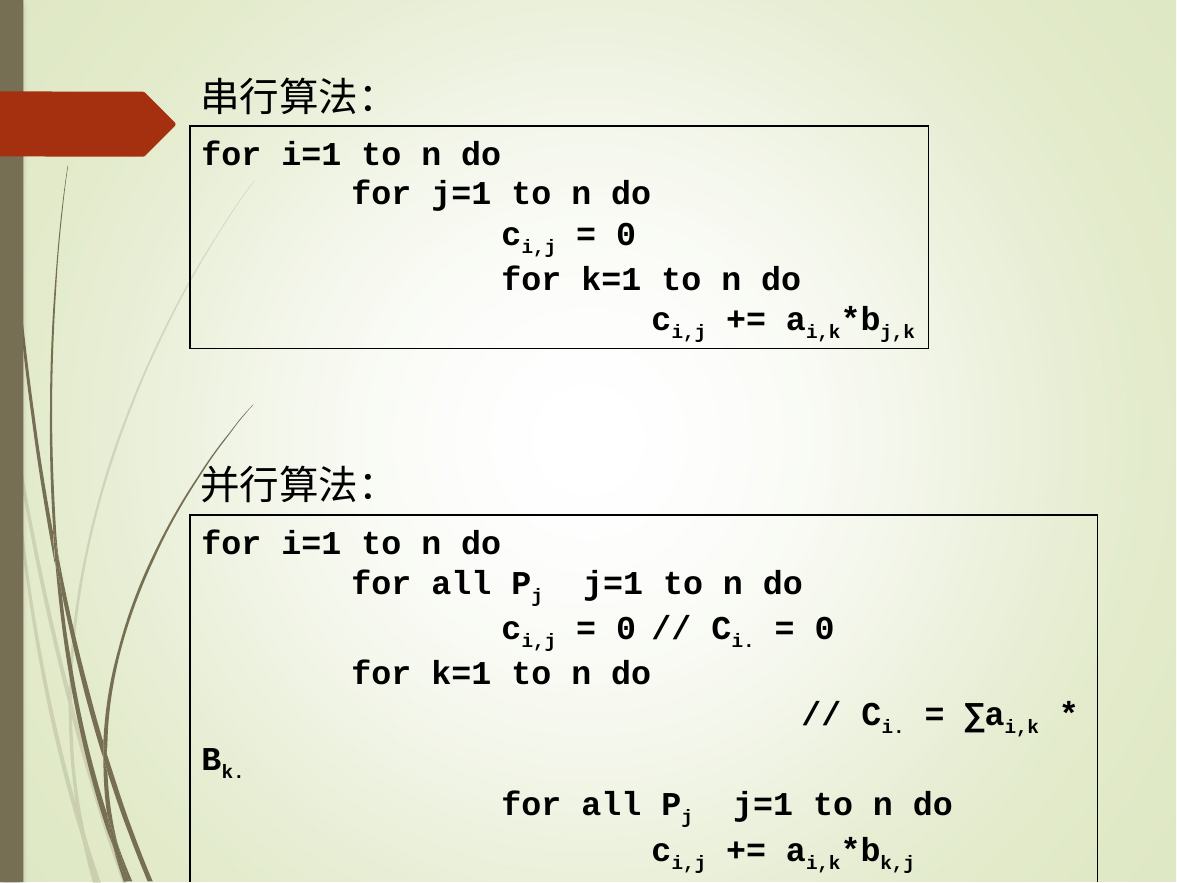

串行算法：
for i=1 to n do
	for j=1 to n do
		ci,j = 0
		for k=1 to n do
			ci,j += ai,k*bj,k
并行算法：
for i=1 to n do
	for all Pj  j=1 to n do
		ci,j = 0	// Ci. = 0
	for k=1 to n do						// Ci. = ∑ai,k * Bk.
		for all Pj  j=1 to n do
			ci,j += ai,k*bk,j